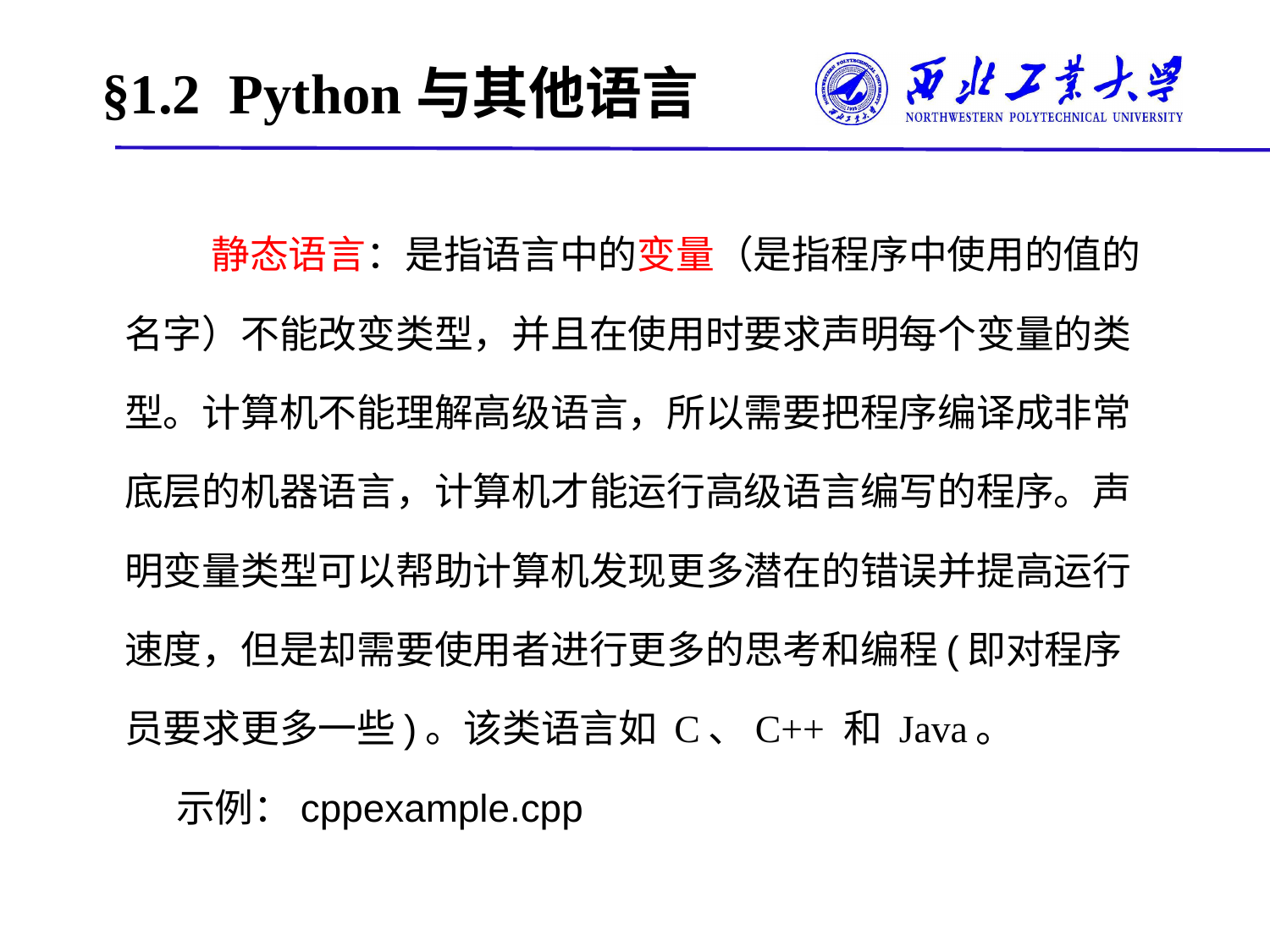

# §1.2  Python与其他语言
           静态语言：是指语言中的变量（是指程序中使用的值的名字）不能改变类型，并且在使用时要求声明每个变量的类型。计算机不能理解高级语言，所以需要把程序编译成非常底层的机器语言，计算机才能运行高级语言编写的程序。声明变量类型可以帮助计算机发现更多潜在的错误并提高运行速度，但是却需要使用者进行更多的思考和编程(即对程序员要求更多一些)。该类语言如 C、C++ 和 Java。
     示例：cppexample.cpp